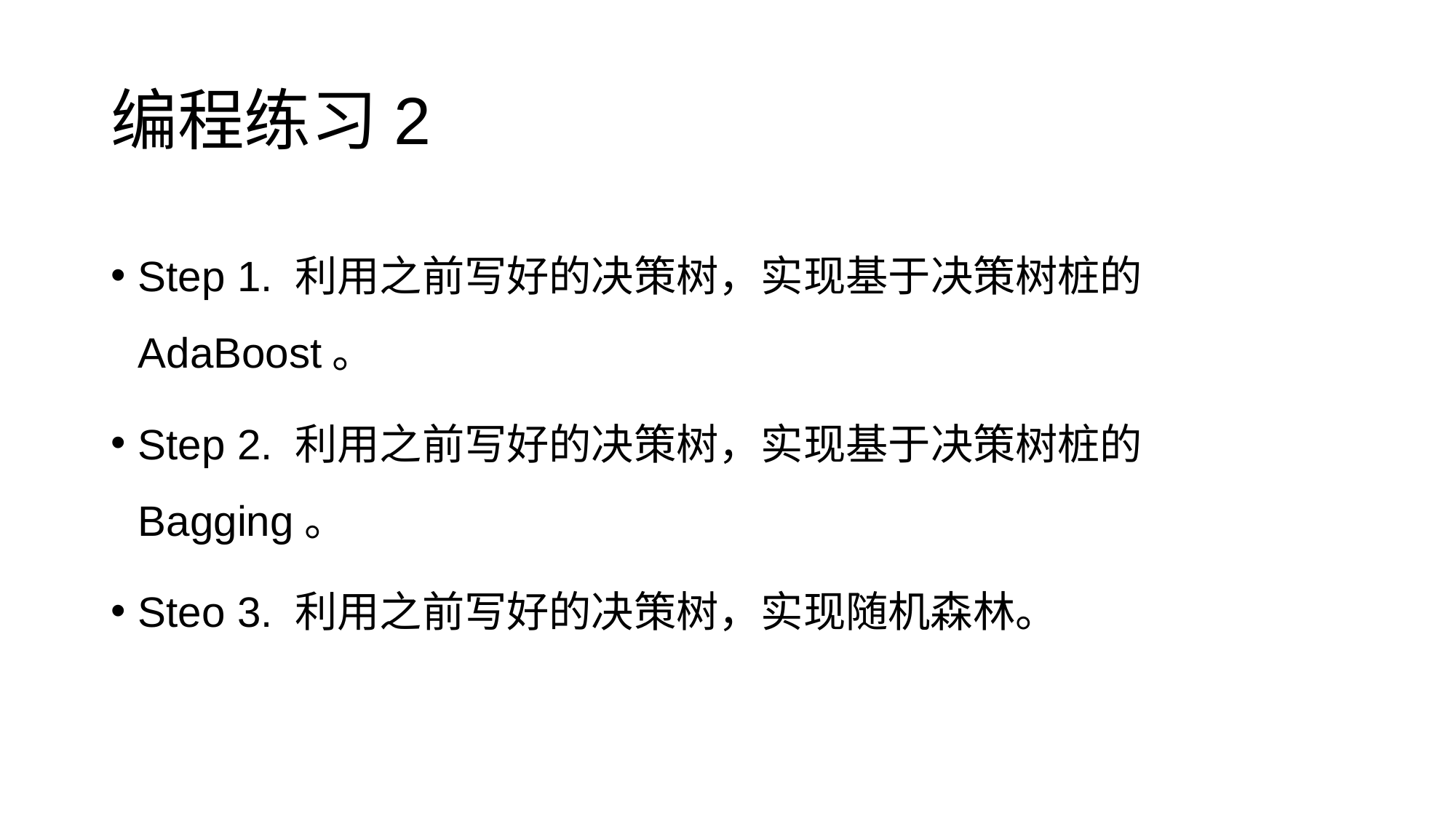

# 编程练习2
Step 1. 利用之前写好的决策树，实现基于决策树桩的AdaBoost。
Step 2. 利用之前写好的决策树，实现基于决策树桩的Bagging。
Steo 3. 利用之前写好的决策树，实现随机森林。